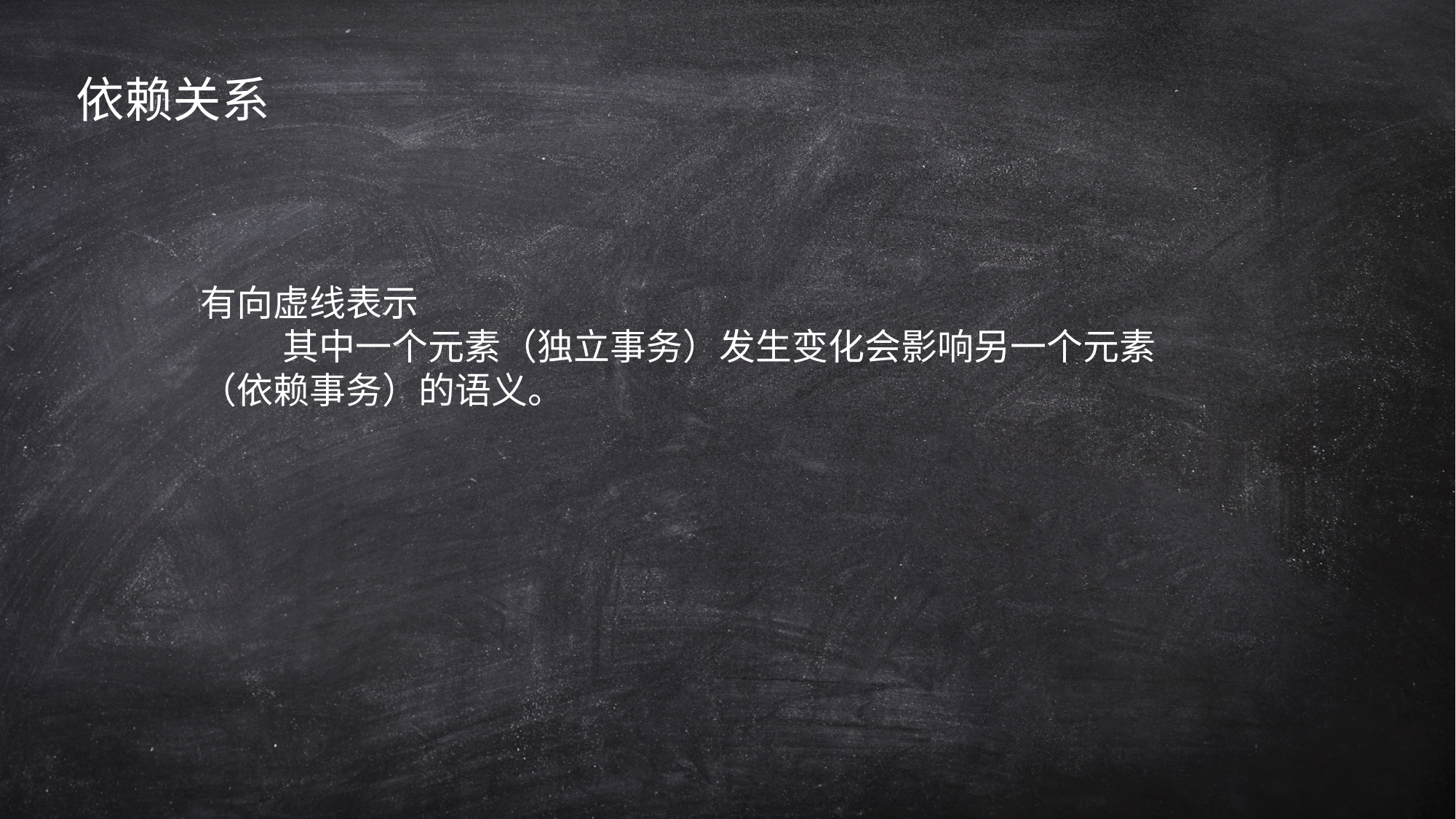

依赖关系
有向虚线表示
         其中一个元素（独立事务）发生变化会影响另一个元素（依赖事务）的语义。